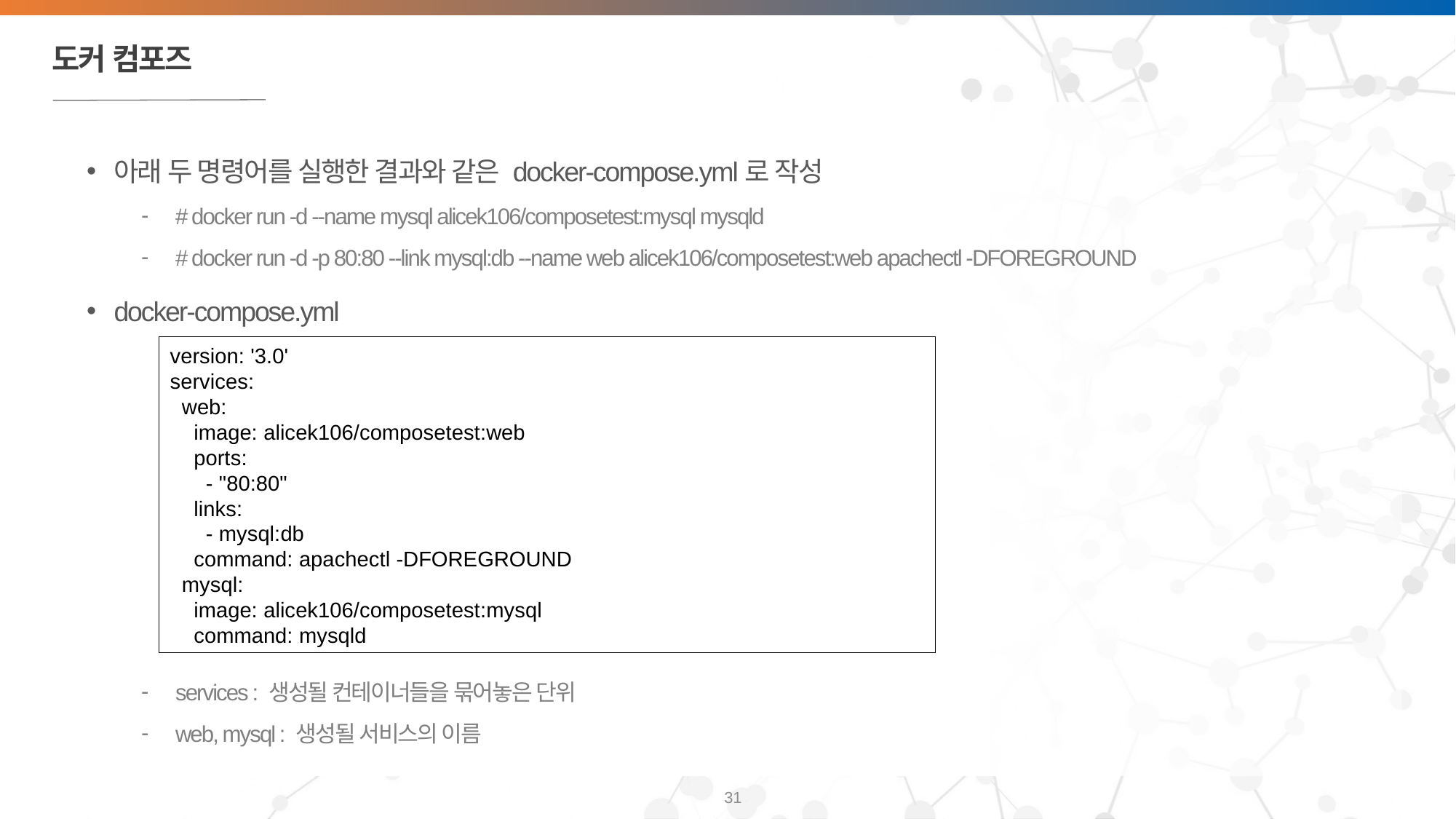

# 도커 컴포즈

아래 두 명령어를 실행한 결과와 같은 docker-compose.yml로 작성
# docker run -d --name mysql alicek106/composetest:mysql mysqld
# docker run -d -p 80:80 --link mysql:db --name web alicek106/composetest:web apachectl -DFOREGROUND
docker-compose.yml

services : 생성될 컨테이너들을 묶어놓은 단위
web, mysql : 생성될 서비스의 이름

version: '3.0'
services:
  web:
    image: alicek106/composetest:web
    ports:
      - "80:80"
    links:
      - mysql:db
    command: apachectl -DFOREGROUND
  mysql:
    image: alicek106/composetest:mysql
    command: mysqld
31